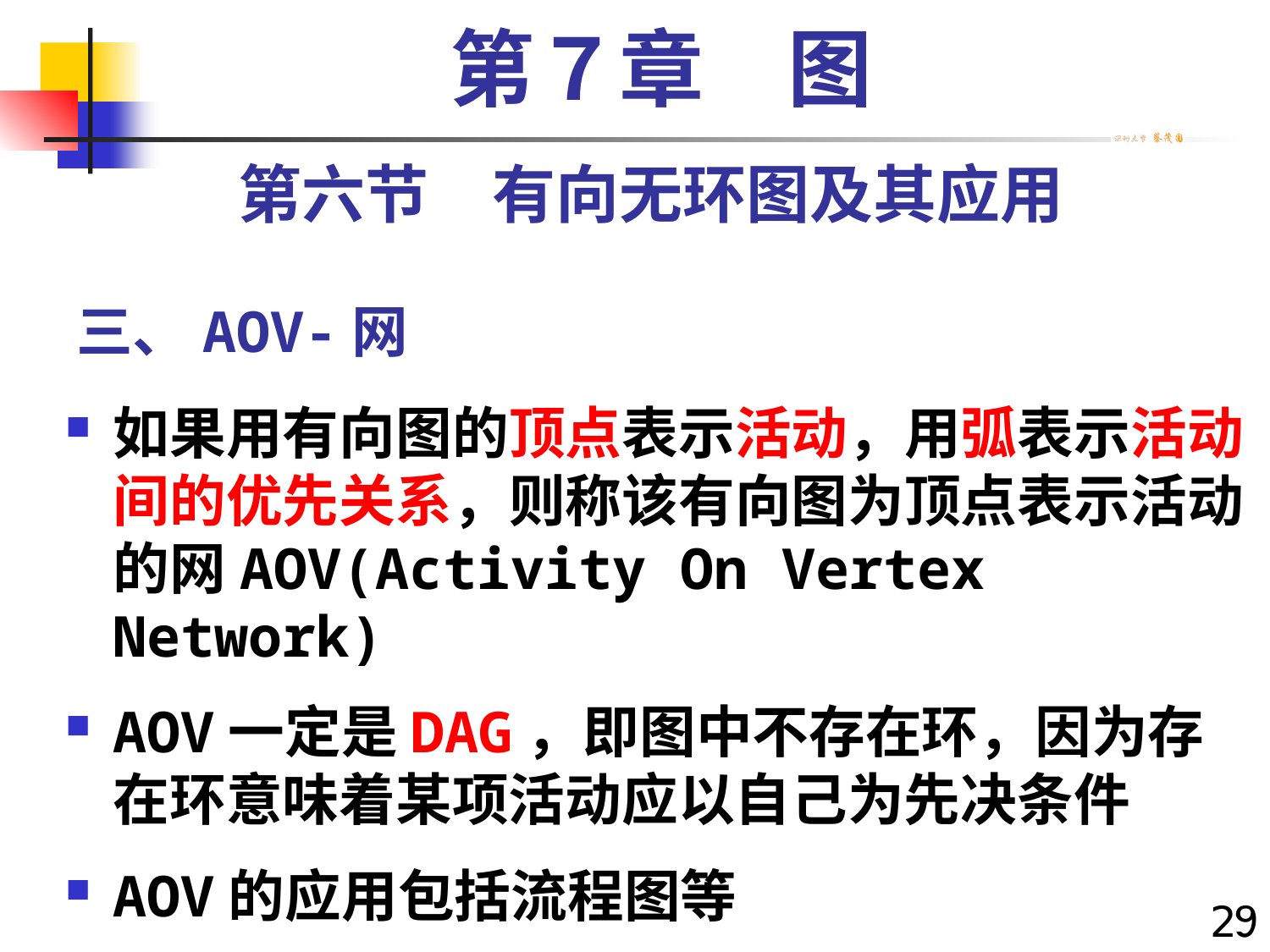

第７章　图
第六节　有向无环图及其应用
# 三、AOV-网
如果用有向图的顶点表示活动，用弧表示活动间的优先关系，则称该有向图为顶点表示活动的网AOV(Activity On Vertex Network)
AOV一定是DAG，即图中不存在环，因为存在环意味着某项活动应以自己为先决条件
AOV的应用包括流程图等
29